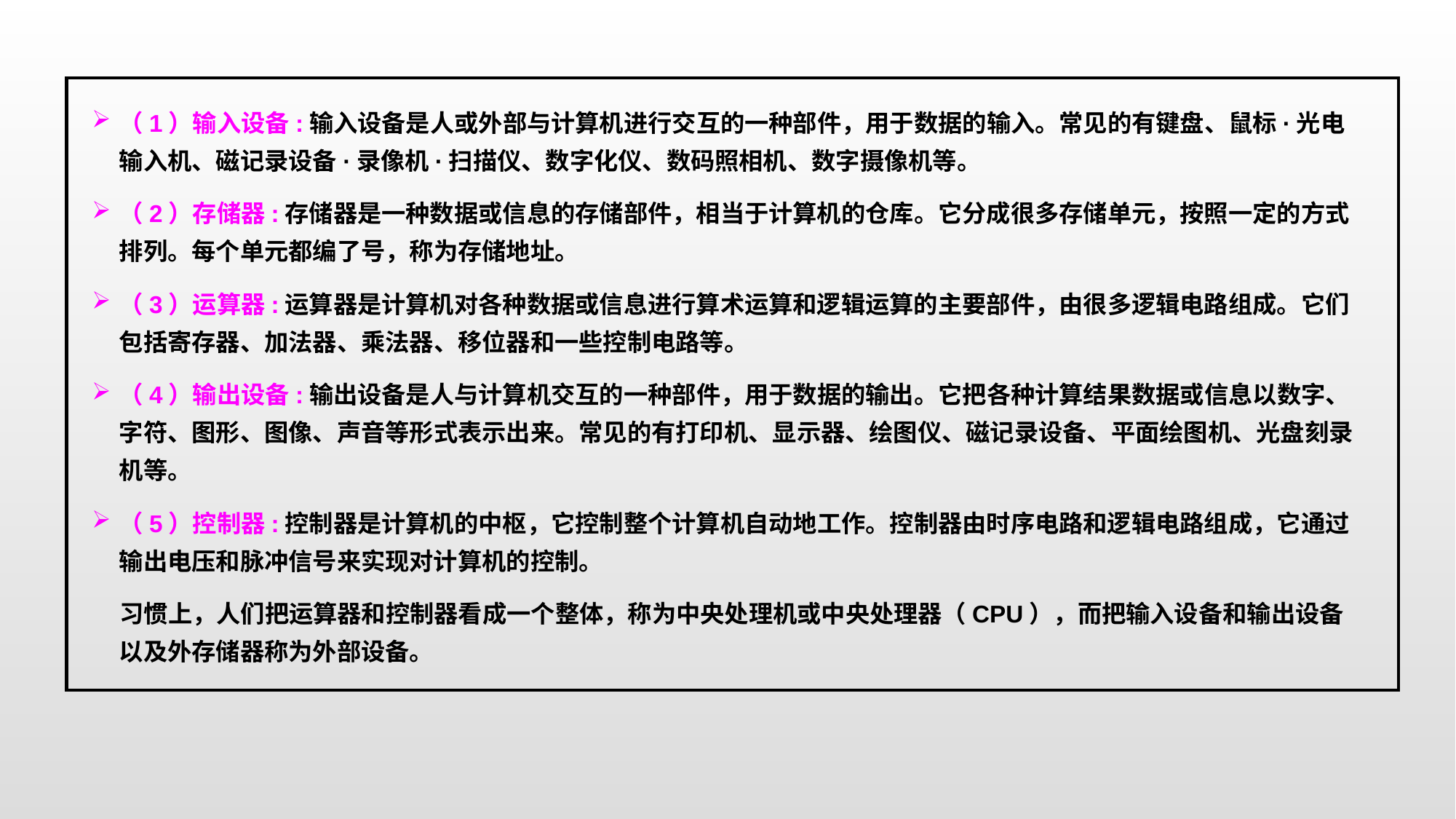

（1）输入设备:输入设备是人或外部与计算机进行交互的一种部件，用于数据的输入。常见的有键盘、鼠标·光电输入机、磁记录设备·录像机·扫描仪、数字化仪、数码照相机、数字摄像机等。
（2）存储器:存储器是一种数据或信息的存储部件，相当于计算机的仓库。它分成很多存储单元，按照一定的方式排列。每个单元都编了号，称为存储地址。
（3）运算器:运算器是计算机对各种数据或信息进行算术运算和逻辑运算的主要部件，由很多逻辑电路组成。它们包括寄存器、加法器、乘法器、移位器和一些控制电路等。
（4）输出设备:输出设备是人与计算机交互的一种部件，用于数据的输出。它把各种计算结果数据或信息以数字、字符、图形、图像、声音等形式表示出来。常见的有打印机、显示器、绘图仪、磁记录设备、平面绘图机、光盘刻录机等。
（5）控制器:控制器是计算机的中枢，它控制整个计算机自动地工作。控制器由时序电路和逻辑电路组成，它通过输出电压和脉冲信号来实现对计算机的控制。
    习惯上，人们把运算器和控制器看成一个整体，称为中央处理机或中央处理器（CPU），而把输入设备和输出设备以及外存储器称为外部设备。

32